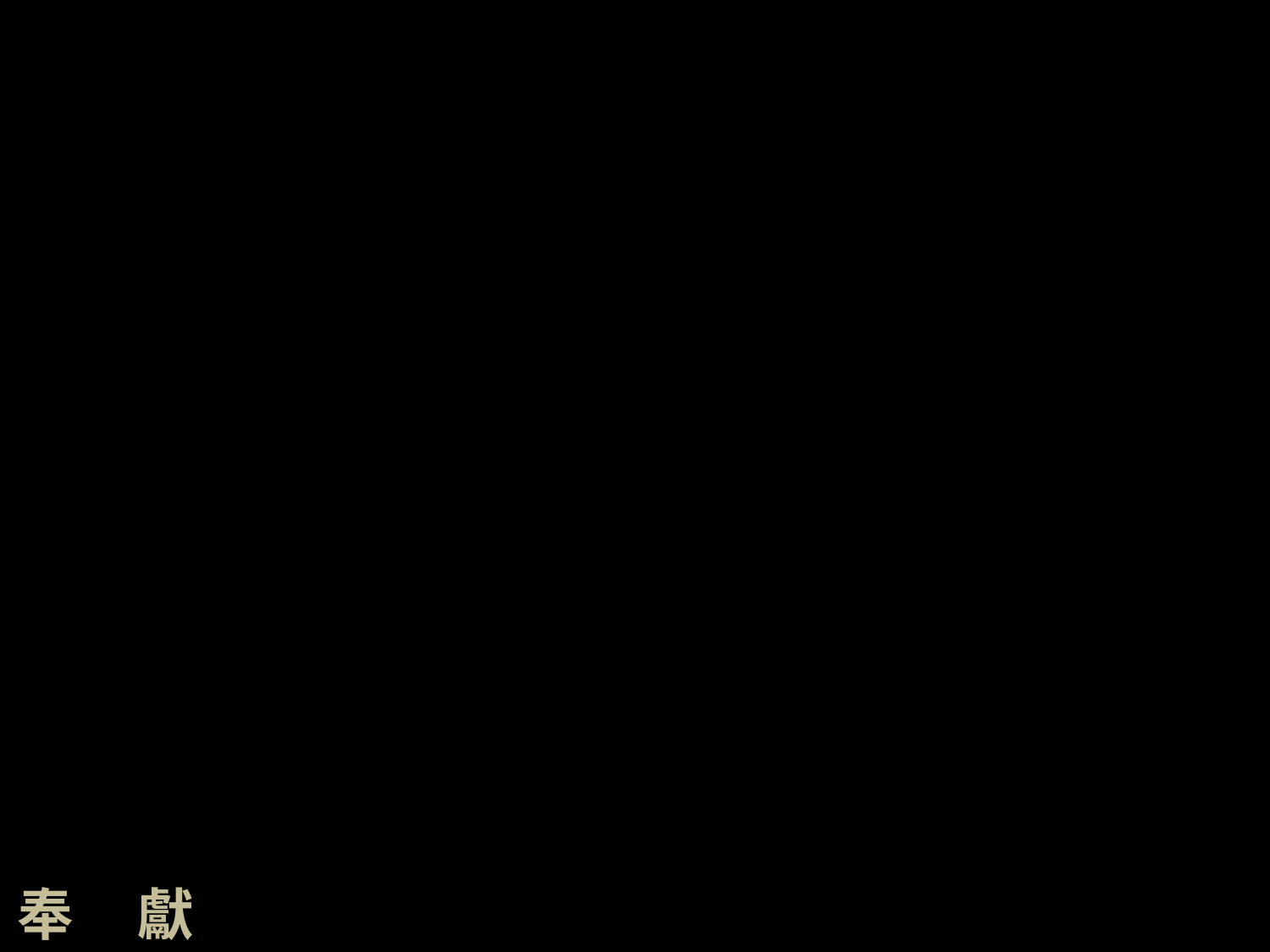

主，我要服事祢
      盡心盡意
      從祢我找到人生的喜樂
      哈利路亞

聖詩303首
奉     獻